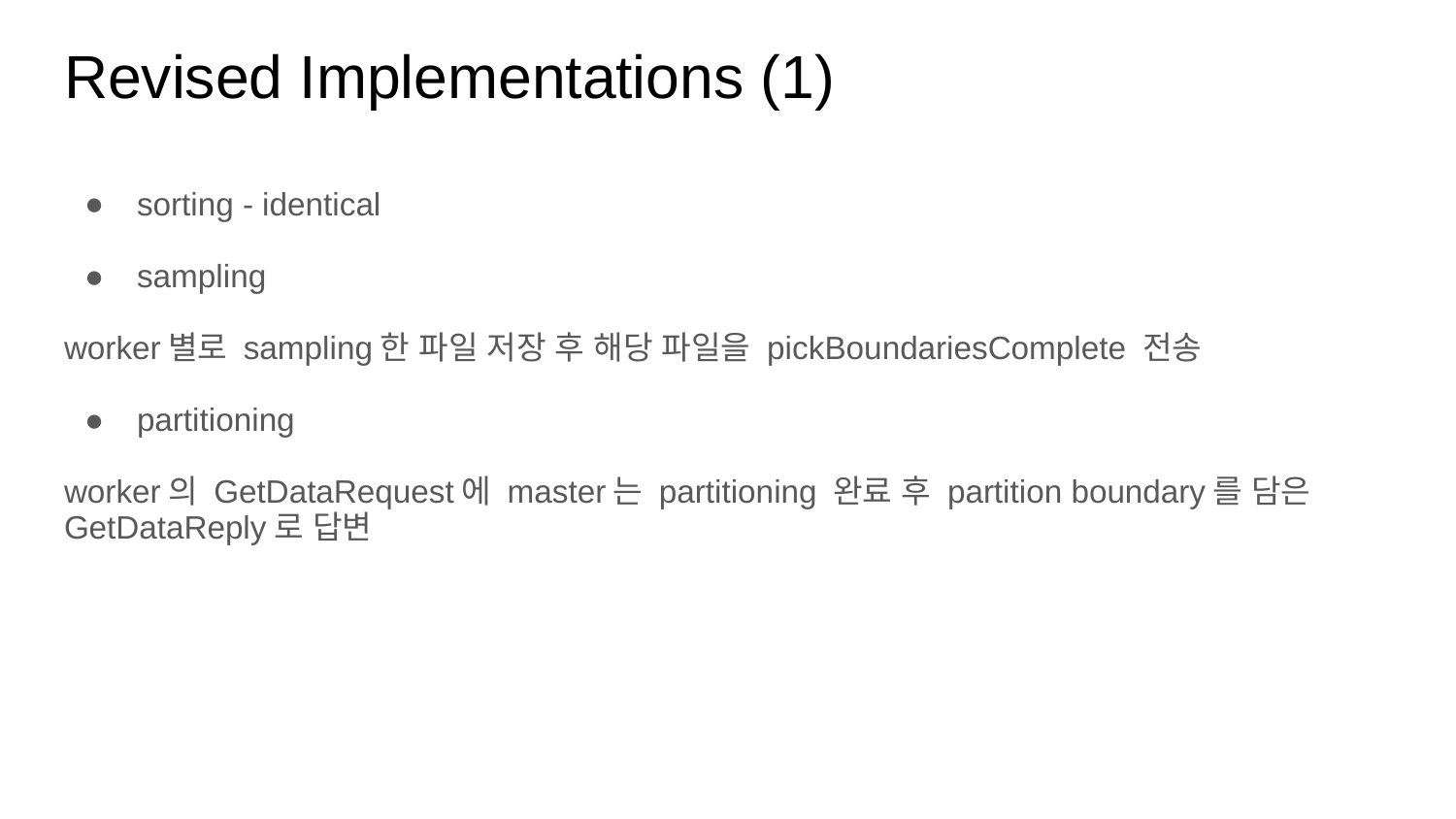

# Revised Implementations (1)
sorting - identical

sampling

worker별로 sampling한 파일 저장 후 해당 파일을 pickBoundariesComplete 전송

partitioning

worker의 GetDataRequest에 master는 partitioning 완료 후 partition boundary를 담은 GetDataReply로 답변